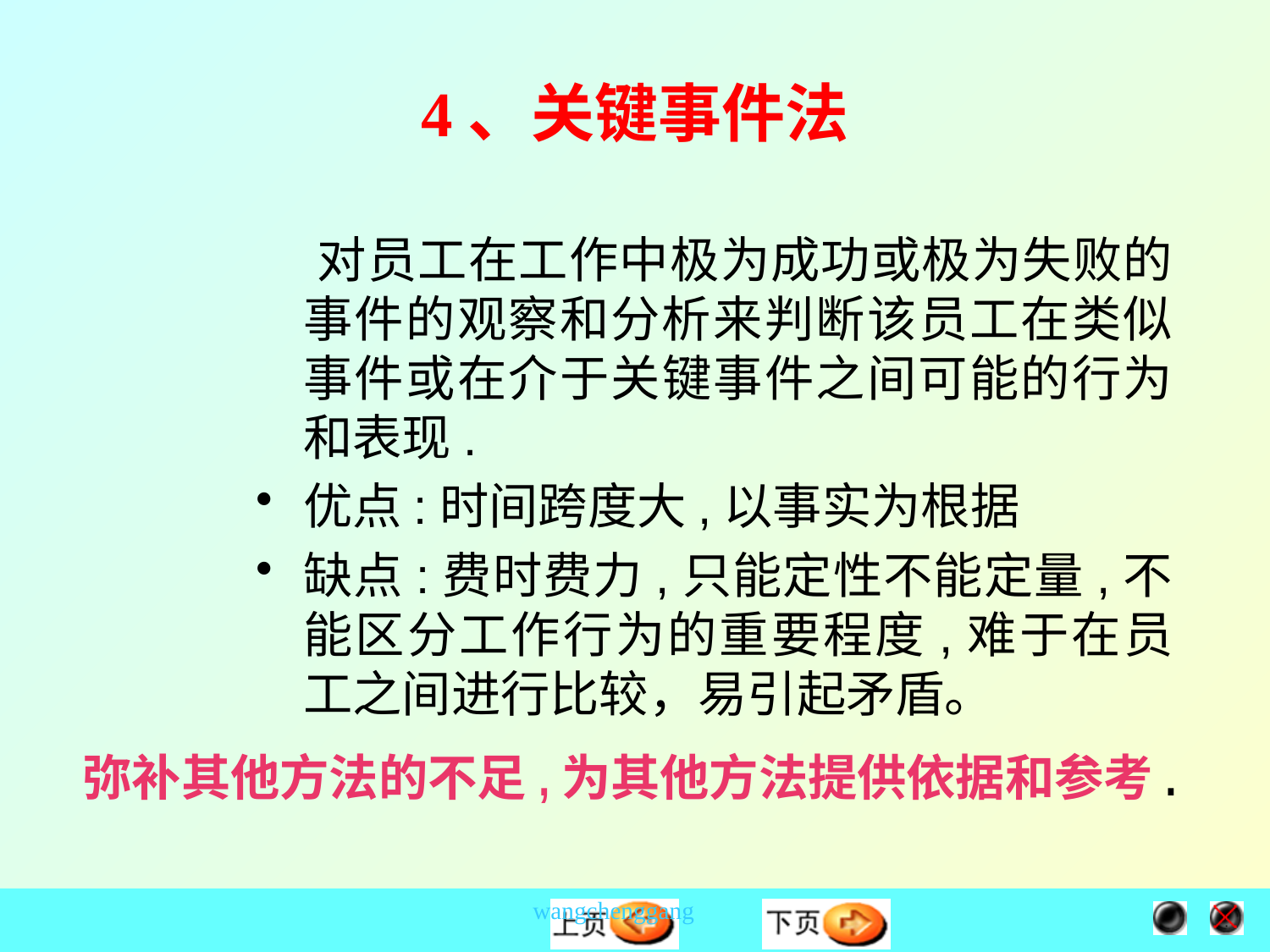

# 4、关键事件法
    对员工在工作中极为成功或极为失败的事件的观察和分析来判断该员工在类似事件或在介于关键事件之间可能的行为和表现.
优点:时间跨度大,以事实为根据
缺点:费时费力,只能定性不能定量,不能区分工作行为的重要程度,难于在员工之间进行比较，易引起矛盾。
弥补其他方法的不足,为其他方法提供依据和参考.
wangchenggang